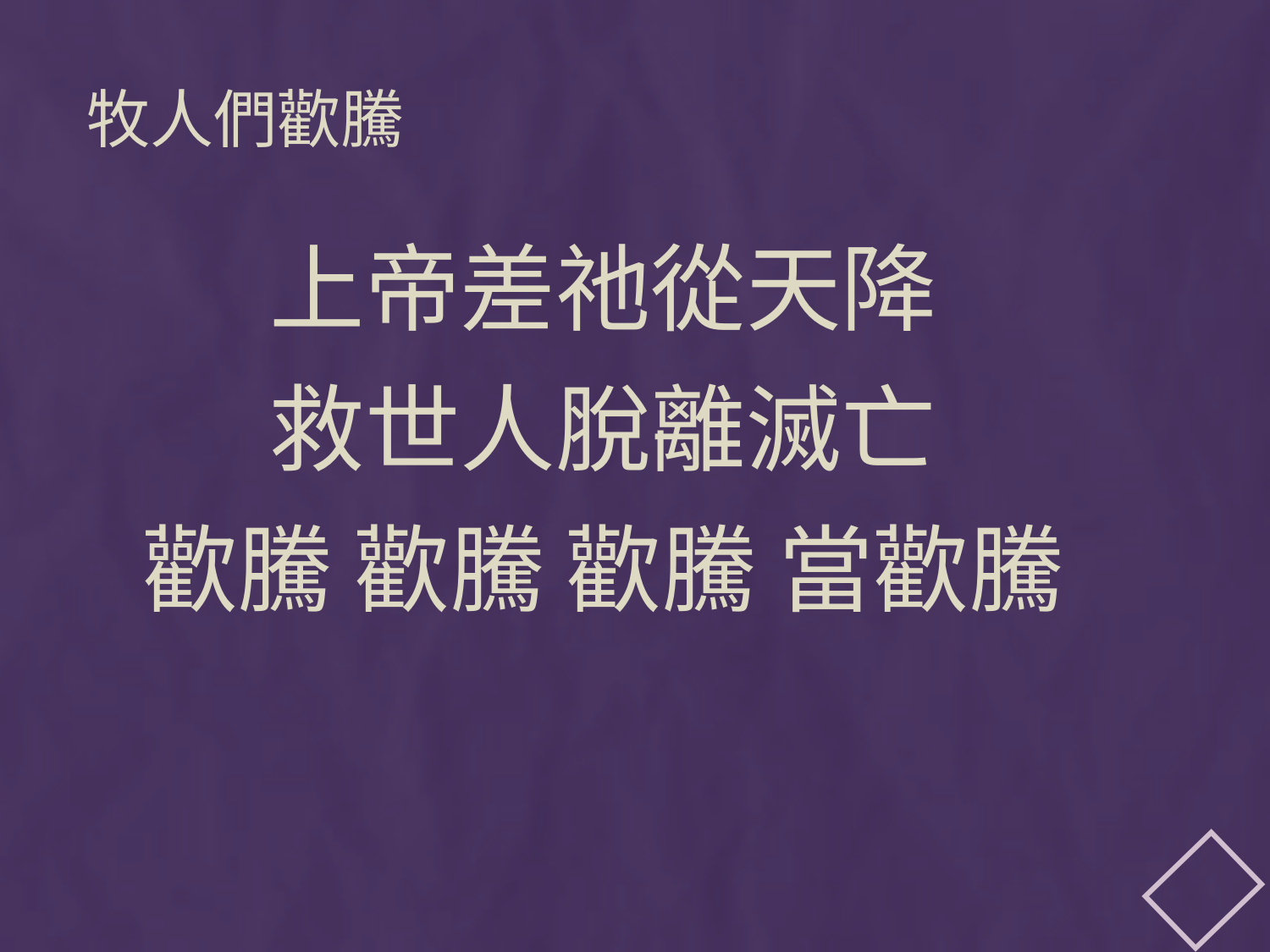

# 牧人們歡騰
上帝差祂從天降
救世人脫離滅亡
歡騰 歡騰 歡騰 當歡騰